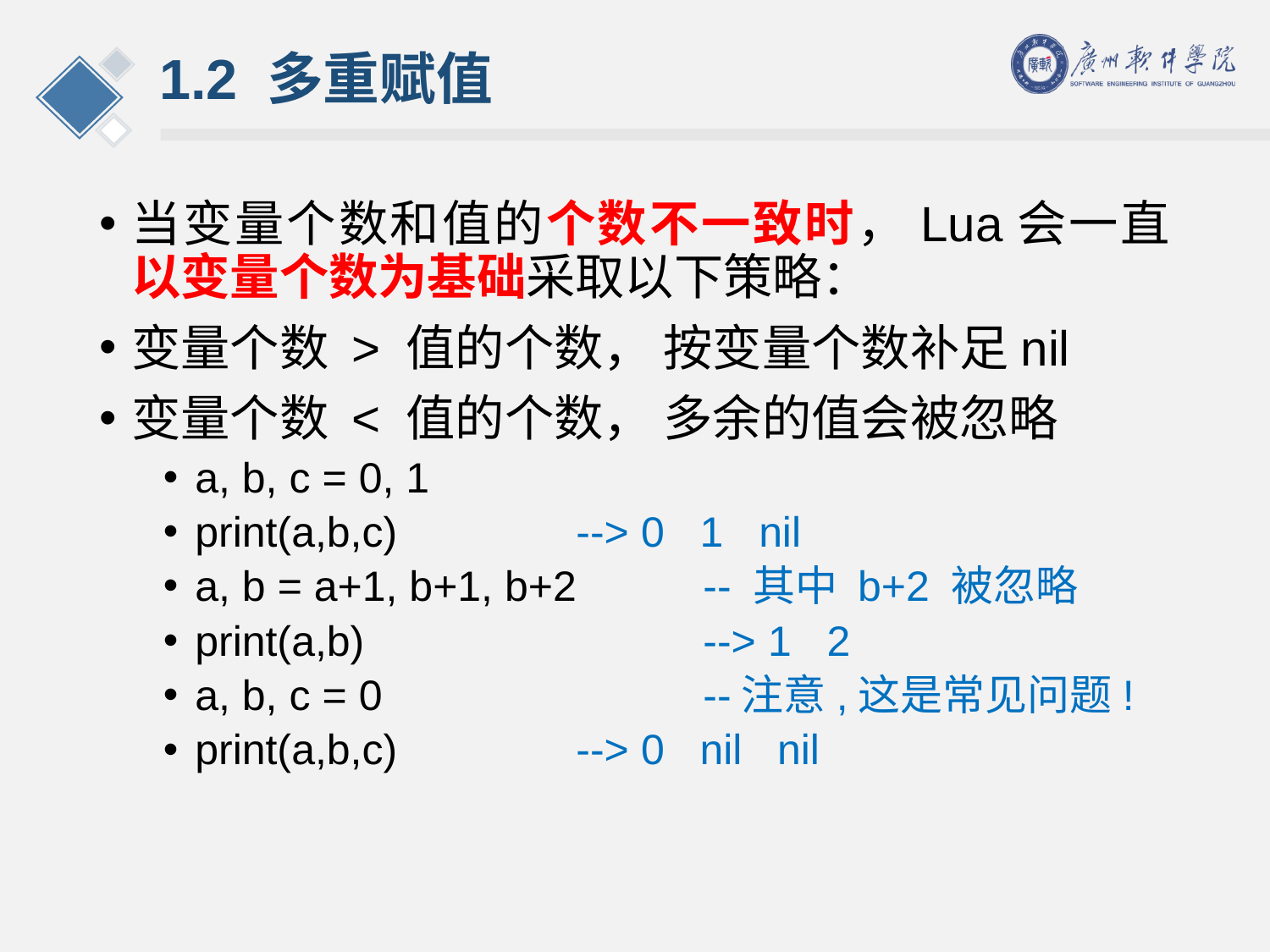

# 1.2 多重赋值
当变量个数和值的个数不一致时，Lua会一直以变量个数为基础采取以下策略：
变量个数 > 值的个数， 按变量个数补足nil
变量个数 < 值的个数， 多余的值会被忽略
a, b, c = 0, 1
print(a,b,c)             	--> 0   1   nil
a, b = a+1, b+1, b+2     	-- 其中 b+2 被忽略
print(a,b)               		--> 1   2
a, b, c = 0			--注意,这是常见问题!
print(a,b,c)             	--> 0   nil   nil